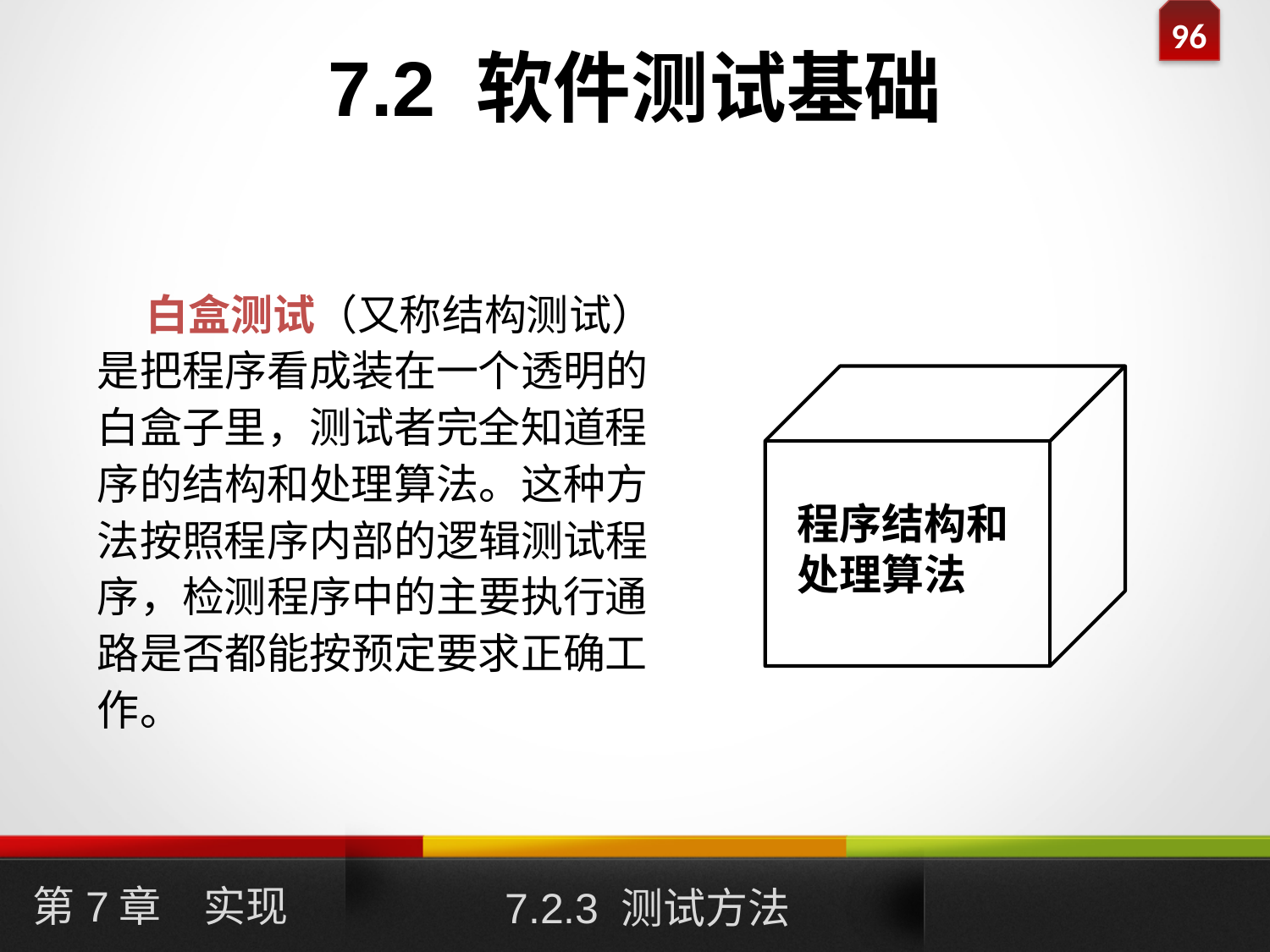

# 7.2 软件测试基础
    白盒测试（又称结构测试）是把程序看成装在一个透明的白盒子里，测试者完全知道程序的结构和处理算法。这种方法按照程序内部的逻辑测试程序，检测程序中的主要执行通路是否都能按预定要求正确工作。

程序结构和处理算法
第7章　实现
7.2.3 测试方法